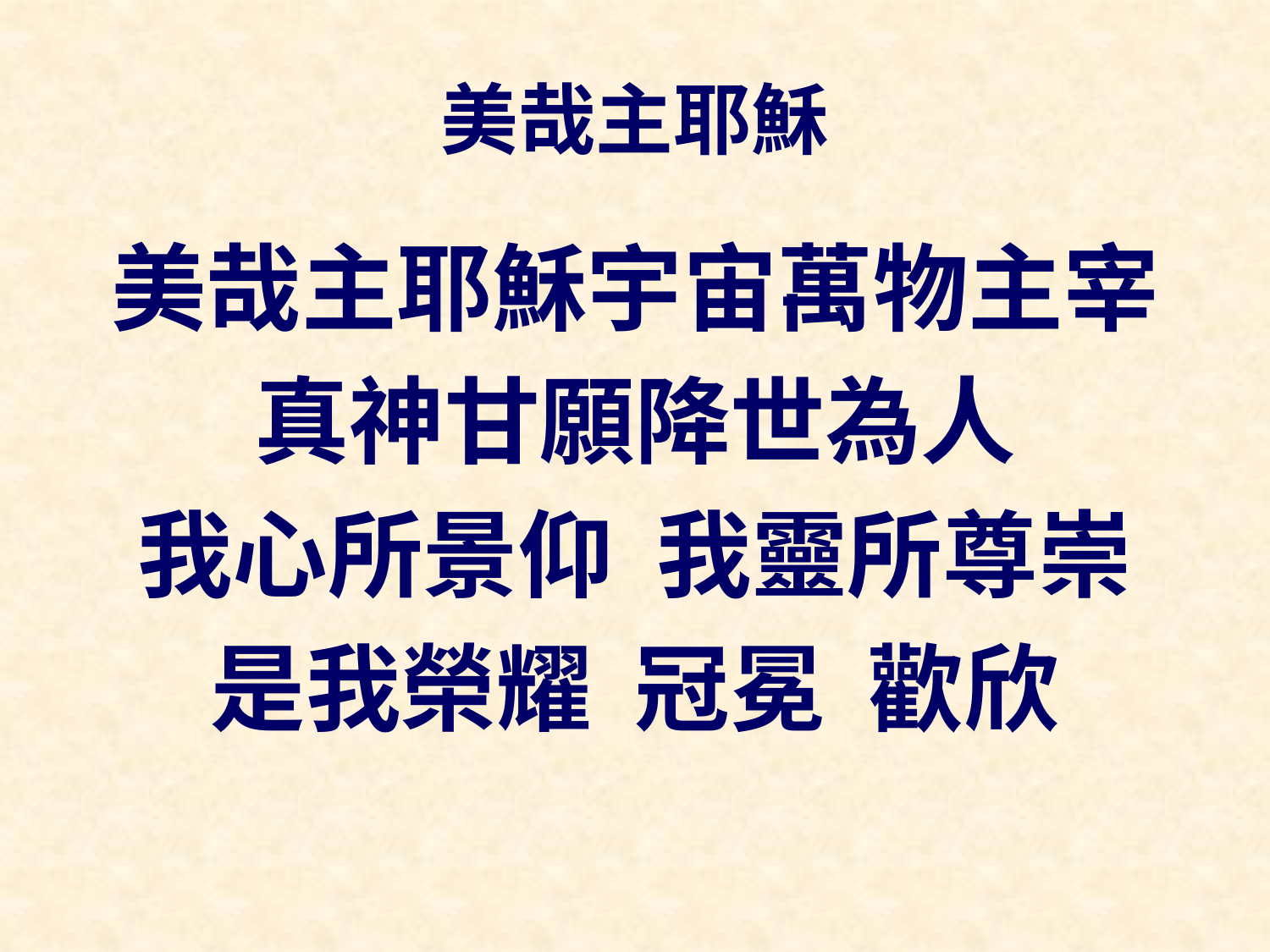

# 美哉主耶穌
美哉主耶穌宇宙萬物主宰
真神甘願降世為人
我心所景仰  我靈所尊崇
是我榮耀  冠冕  歡欣